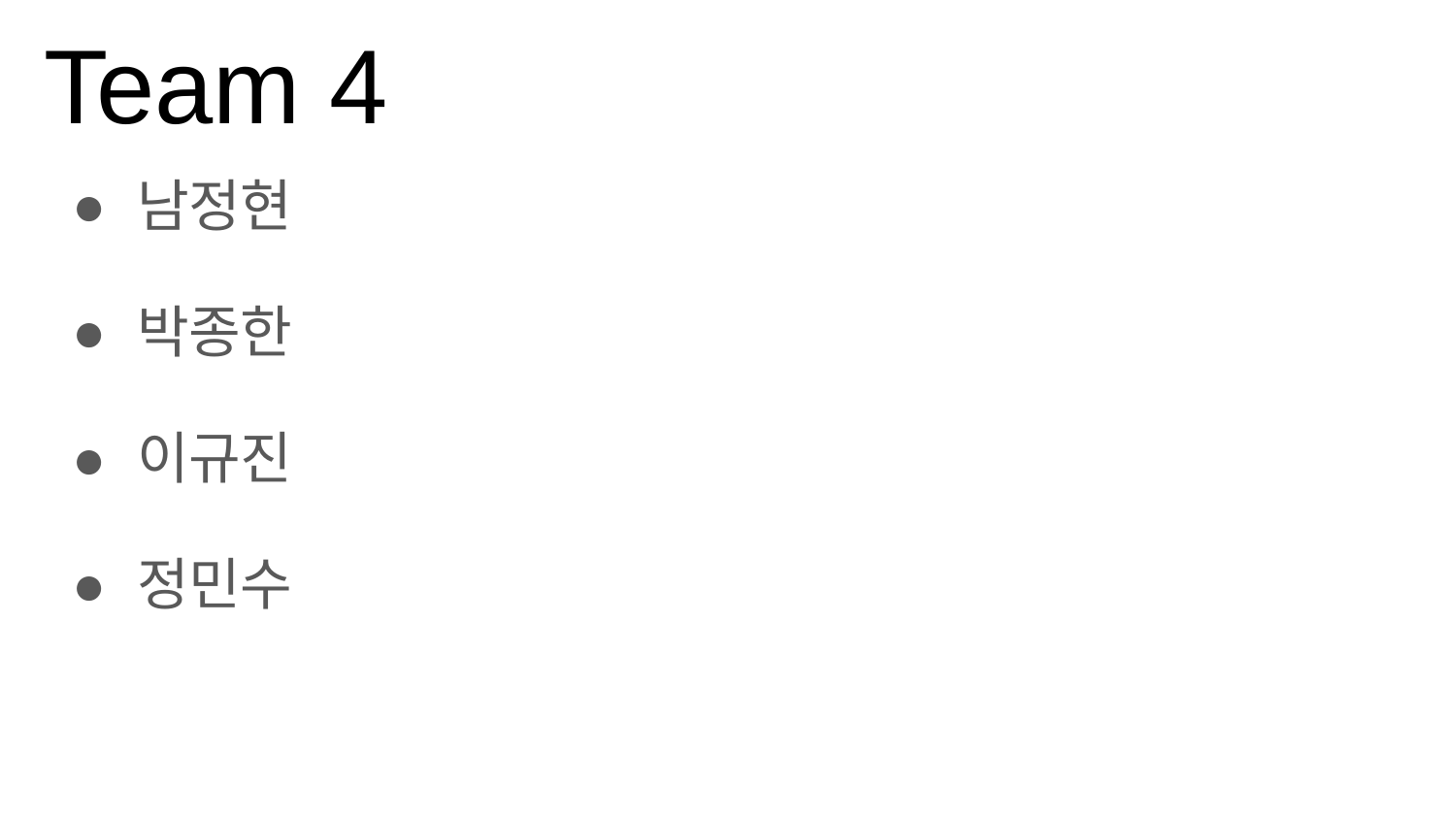

# Team 4
남정현

박종한

이규진

정민수